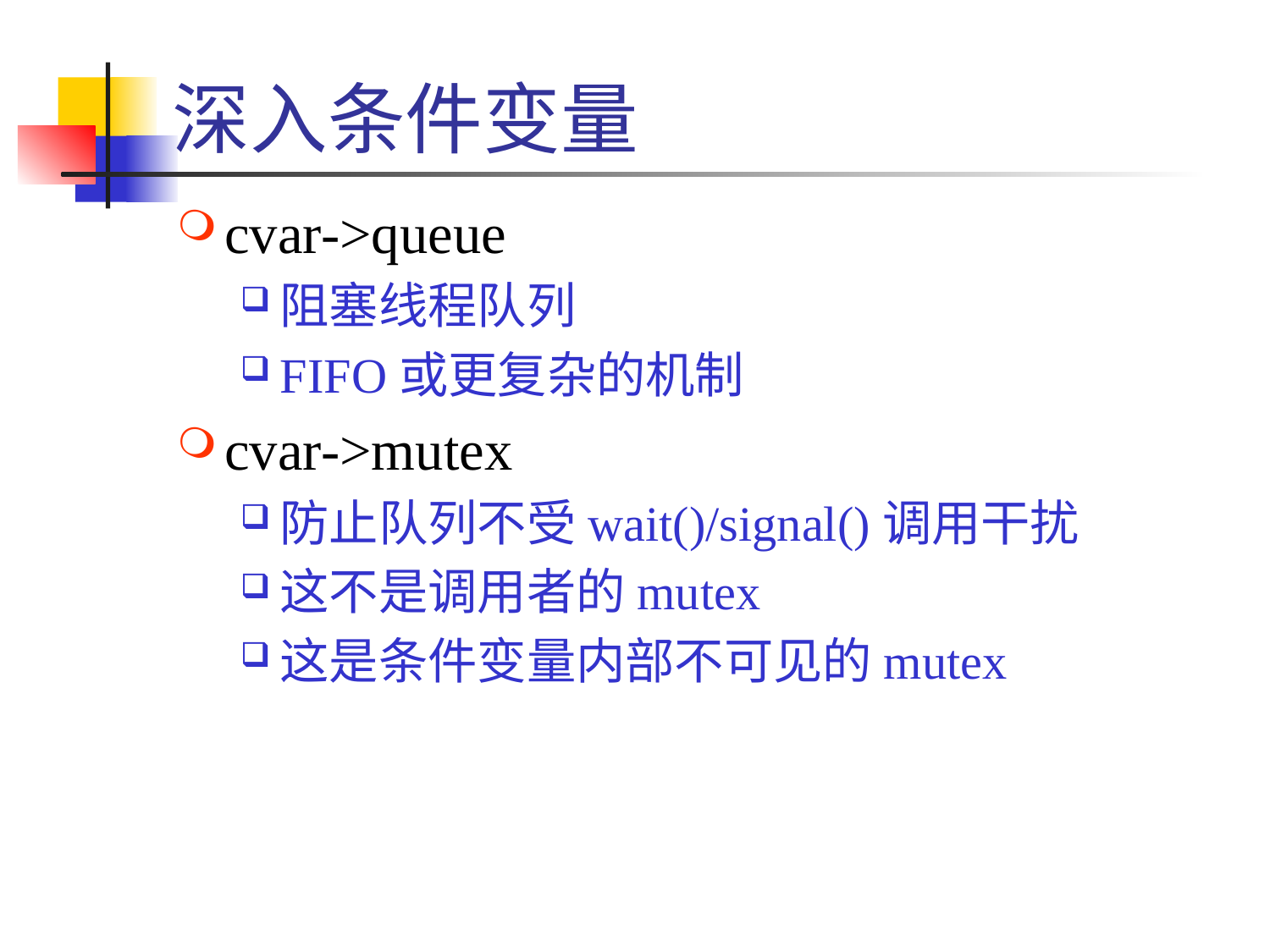

# 深入条件变量
cvar->queue
阻塞线程队列
FIFO或更复杂的机制
cvar->mutex
防止队列不受wait()/signal()调用干扰
这不是调用者的mutex
这是条件变量内部不可见的mutex